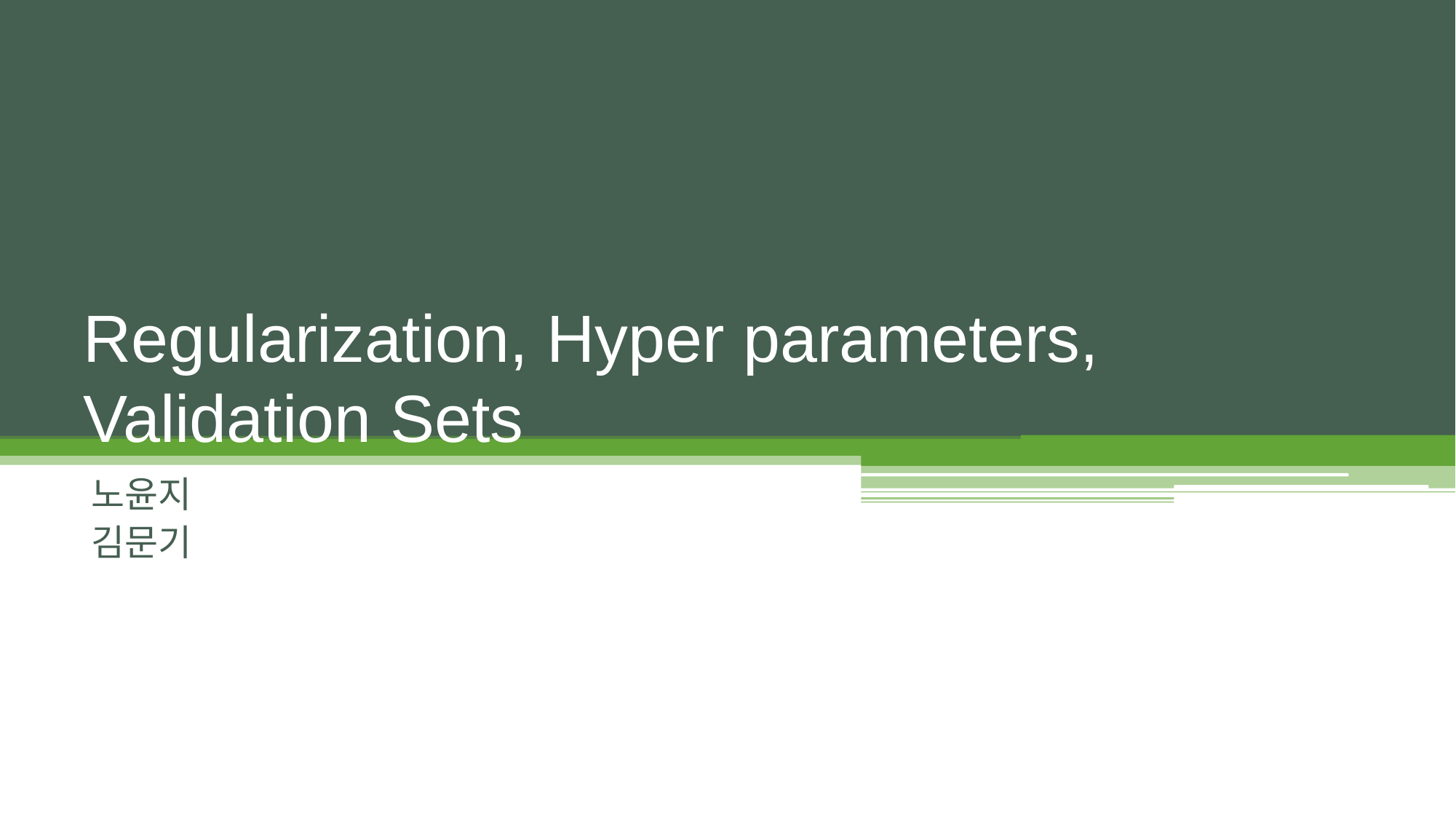

# Regularization, Hyper parameters, Validation Sets
노윤지
김문기